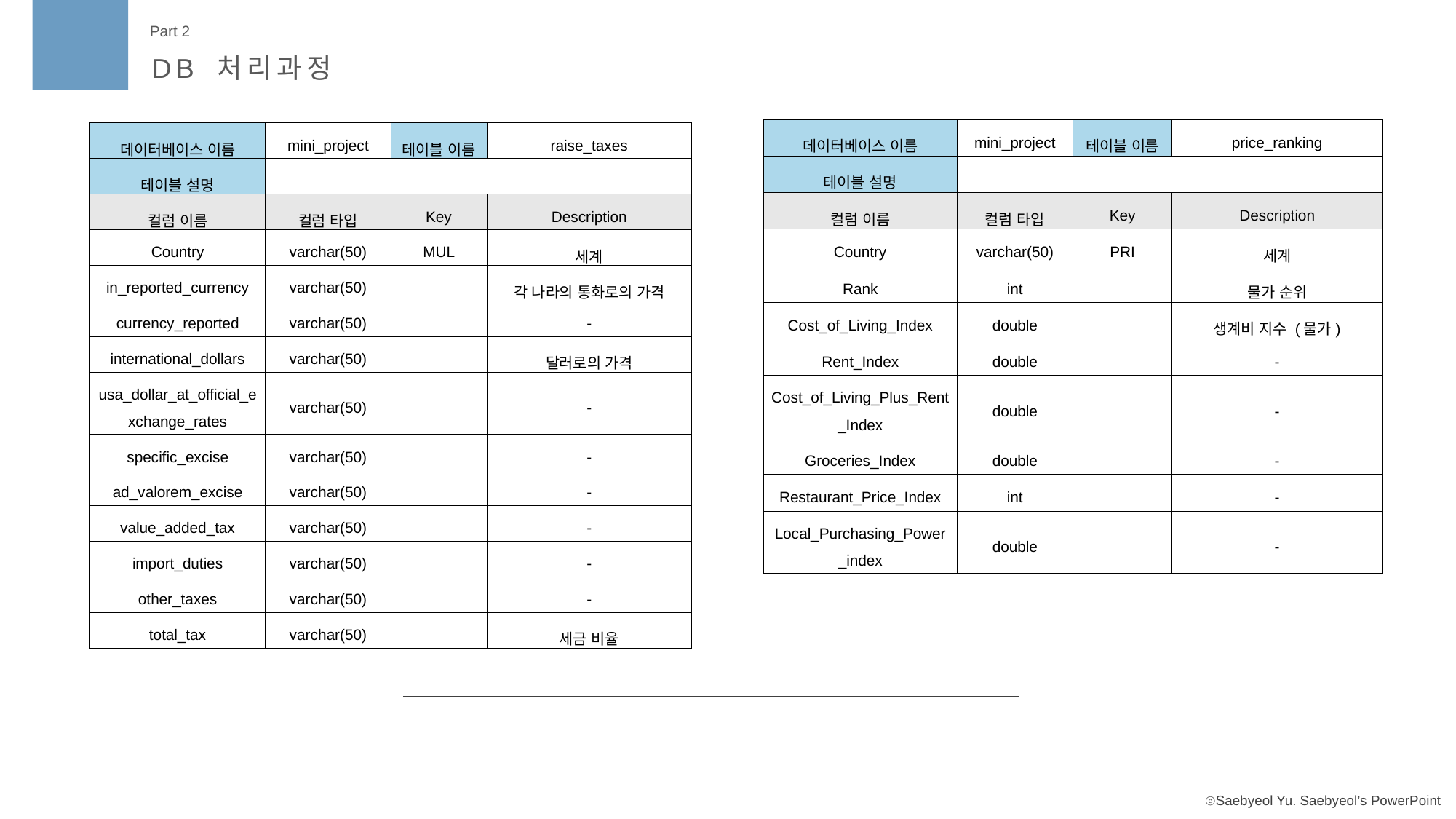

Part 2
DB 처리과정
| 데이터베이스 이름 | mini\_project | 테이블 이름 | price\_ranking |
| --- | --- | --- | --- |
| 테이블 설명 |  |  |  |
| 컬럼 이름 | 컬럼 타입 | Key | Description |
| Country | varchar(50) | PRI | 세계 |
| Rank | int |  | 물가 순위 |
| Cost\_of\_Living\_Index | double |  | 생계비 지수 (물가) |
| Rent\_Index | double |  | - |
| Cost\_of\_Living\_Plus\_Rent\_Index | double |  | - |
| Groceries\_Index | double |  | - |
| Restaurant\_Price\_Index | int |  | - |
| Local\_Purchasing\_Power\_index | double |  | - |
| 데이터베이스 이름 | mini\_project | 테이블 이름 | raise\_taxes |
| --- | --- | --- | --- |
| 테이블 설명 |  |  |  |
| 컬럼 이름 | 컬럼 타입 | Key | Description |
| Country | varchar(50) | MUL | 세계 |
| in\_reported\_currency | varchar(50) |  | 각 나라의 통화로의 가격 |
| currency\_reported | varchar(50) |  | - |
| international\_dollars | varchar(50) |  | 달러로의 가격 |
| usa\_dollar\_at\_official\_exchange\_rates | varchar(50) |  | - |
| specific\_excise | varchar(50) |  | - |
| ad\_valorem\_excise | varchar(50) |  | - |
| value\_added\_tax | varchar(50) |  | - |
| import\_duties | varchar(50) |  | - |
| other\_taxes | varchar(50) |  | - |
| total\_tax | varchar(50) |  | 세금 비율 |